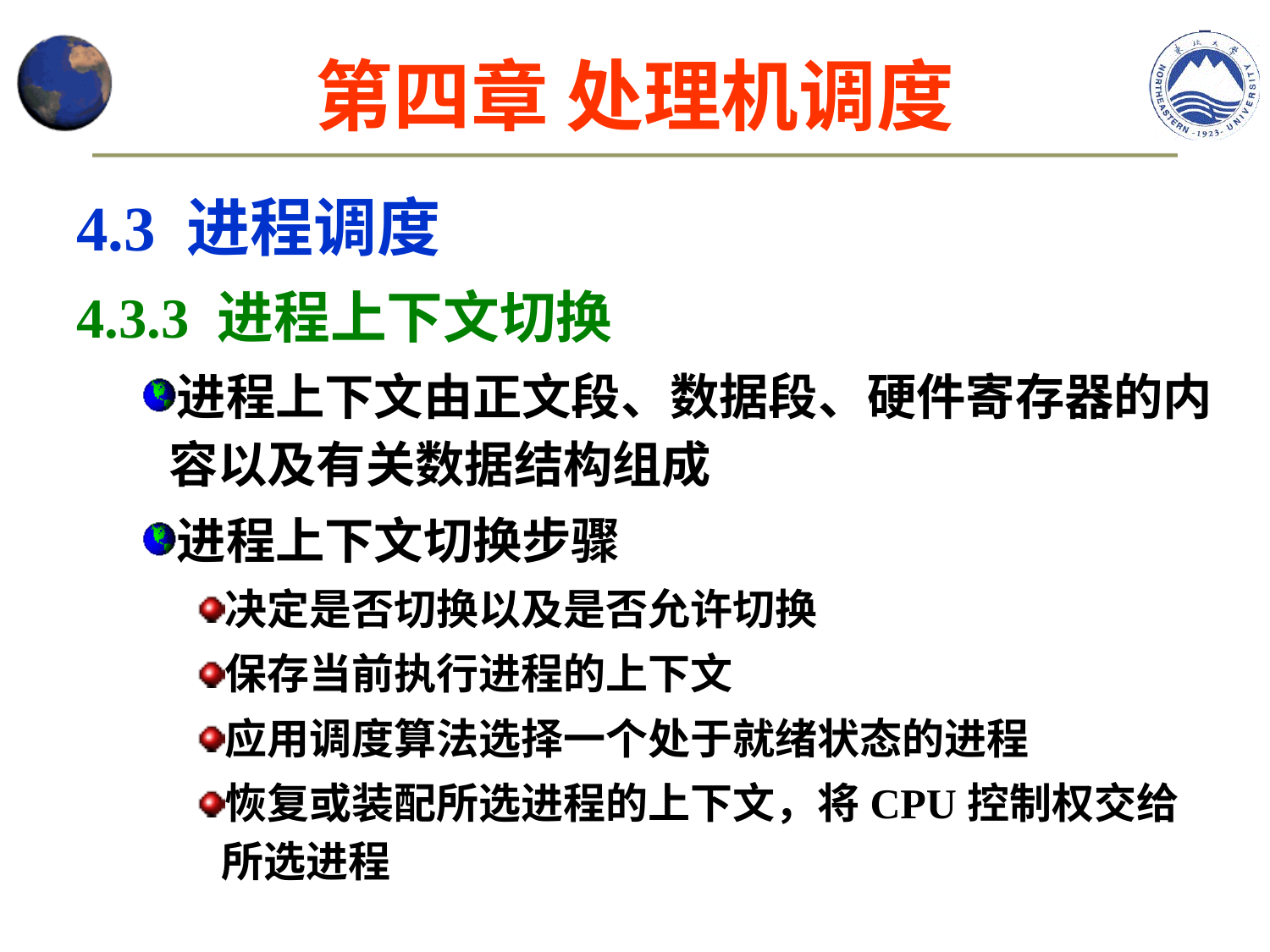

# 第四章 处理机调度
4.3 进程调度
4.3.3 进程上下文切换
进程上下文由正文段、数据段、硬件寄存器的内容以及有关数据结构组成
进程上下文切换步骤
决定是否切换以及是否允许切换
保存当前执行进程的上下文
应用调度算法选择一个处于就绪状态的进程
恢复或装配所选进程的上下文，将CPU控制权交给所选进程